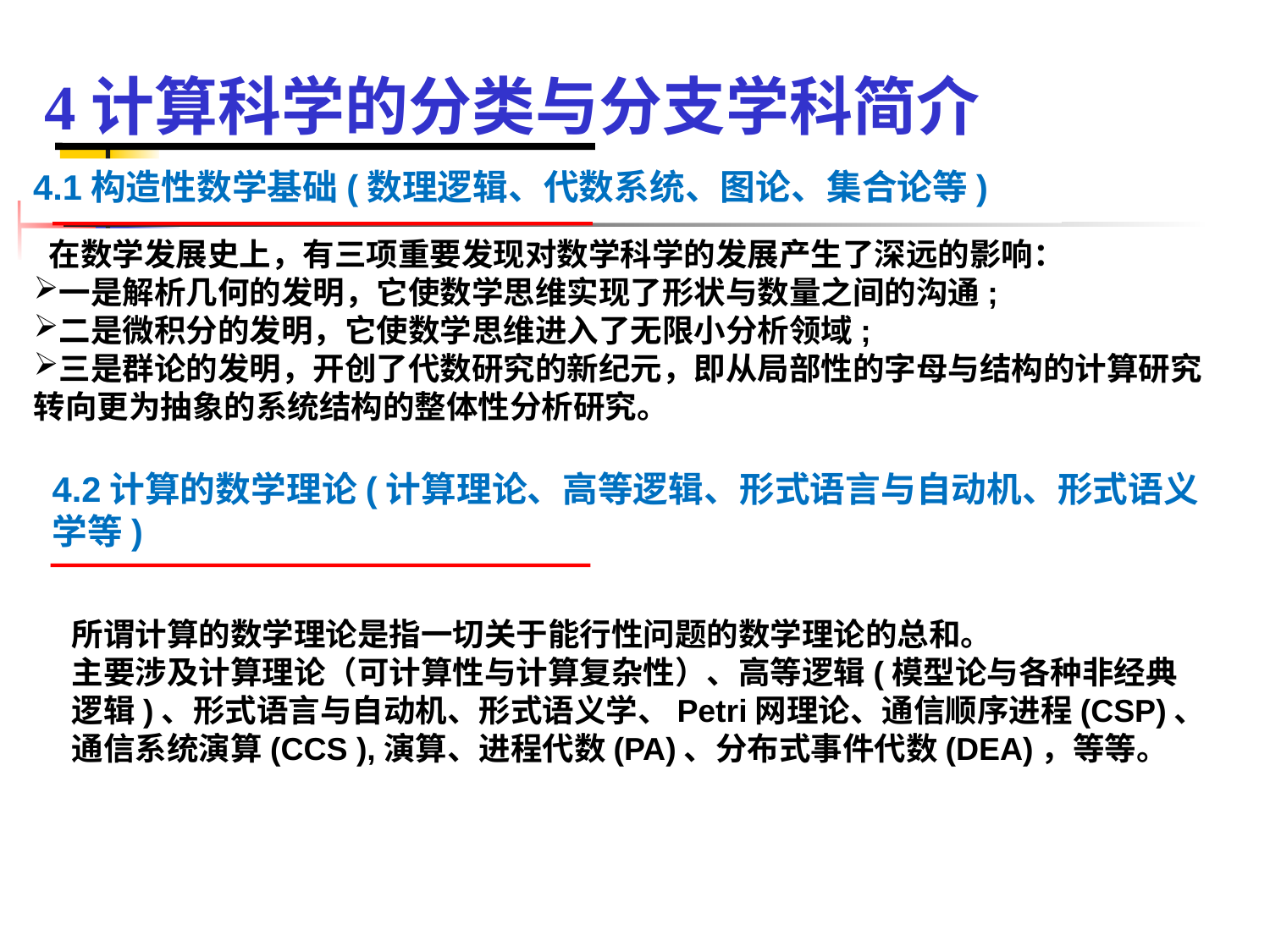

4计算科学的分类与分支学科简介

4.1构造性数学基础(数理逻辑、代数系统、图论、集合论等)

 在数学发展史上，有三项重要发现对数学科学的发展产生了深远的影响：
一是解析几何的发明，它使数学思维实现了形状与数量之间的沟通;
二是微积分的发明，它使数学思维进入了无限小分析领域;
三是群论的发明，开创了代数研究的新纪元，即从局部性的字母与结构的计算研究转向更为抽象的系统结构的整体性分析研究。
4.2计算的数学理论(计算理论、高等逻辑、形式语言与自动机、形式语义学等)

所谓计算的数学理论是指一切关于能行性问题的数学理论的总和。
主要涉及计算理论（可计算性与计算复杂性）、高等逻辑(模型论与各种非经典逻辑)、形式语言与自动机、形式语义学、Petri网理论、通信顺序进程(CSP)、通信系统演算(CCS ),演算、进程代数(PA)、分布式事件代数(DEA)，等等。